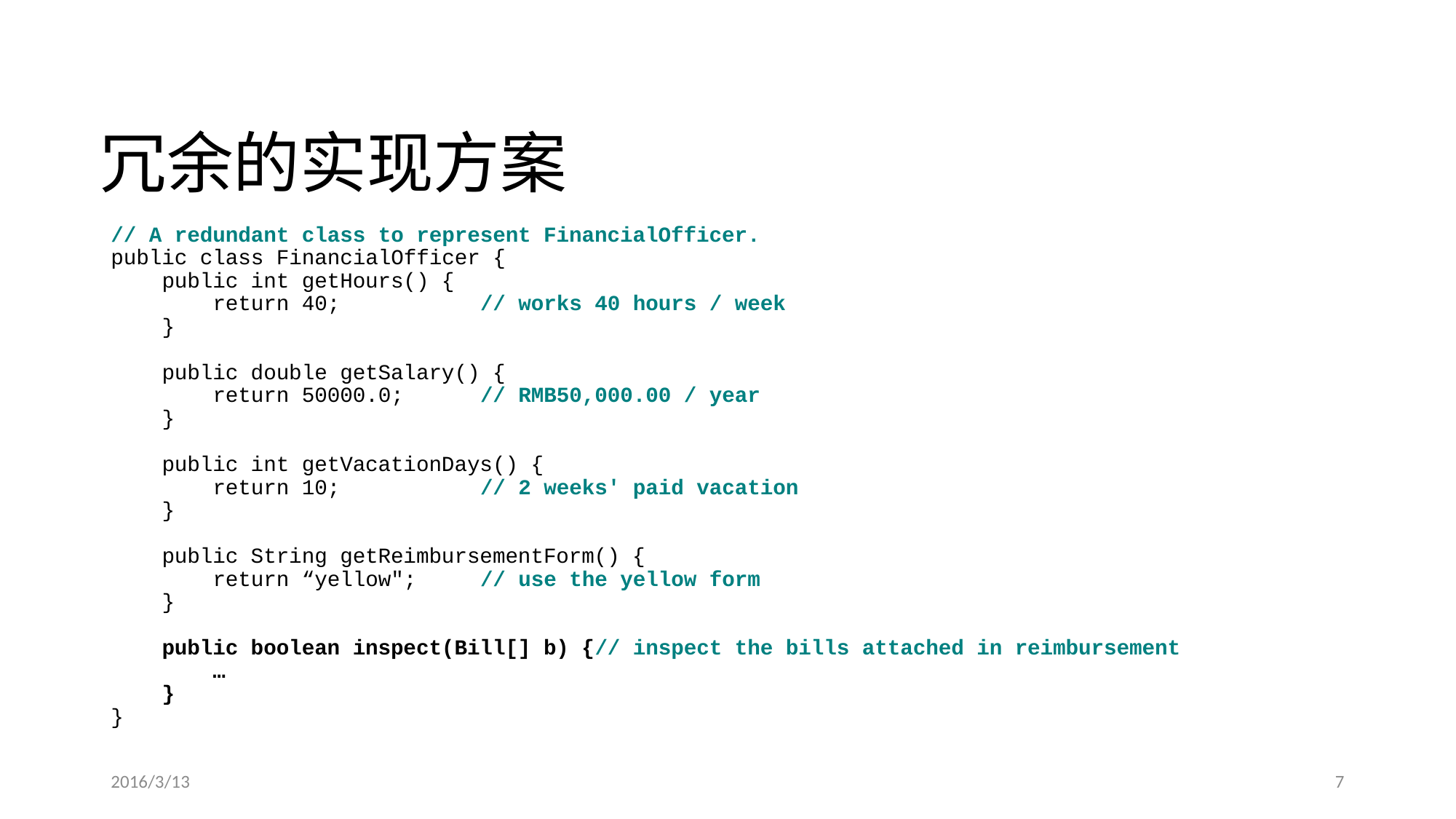

# 冗余的实现方案
// A redundant class to represent FinancialOfficer.
public class FinancialOfficer {
    public int getHours() {
        return 40;           // works 40 hours / week
    }

    public double getSalary() {
        return 50000.0;      // RMB50,000.00 / year
    }

    public int getVacationDays() {
        return 10;           // 2 weeks' paid vacation
    }

    public String getReimbursementForm() {
        return “yellow";     // use the yellow form
    }

    public boolean inspect(Bill[] b) {// inspect the bills attached in reimbursement
        …
    }
}
2016/3/13
7